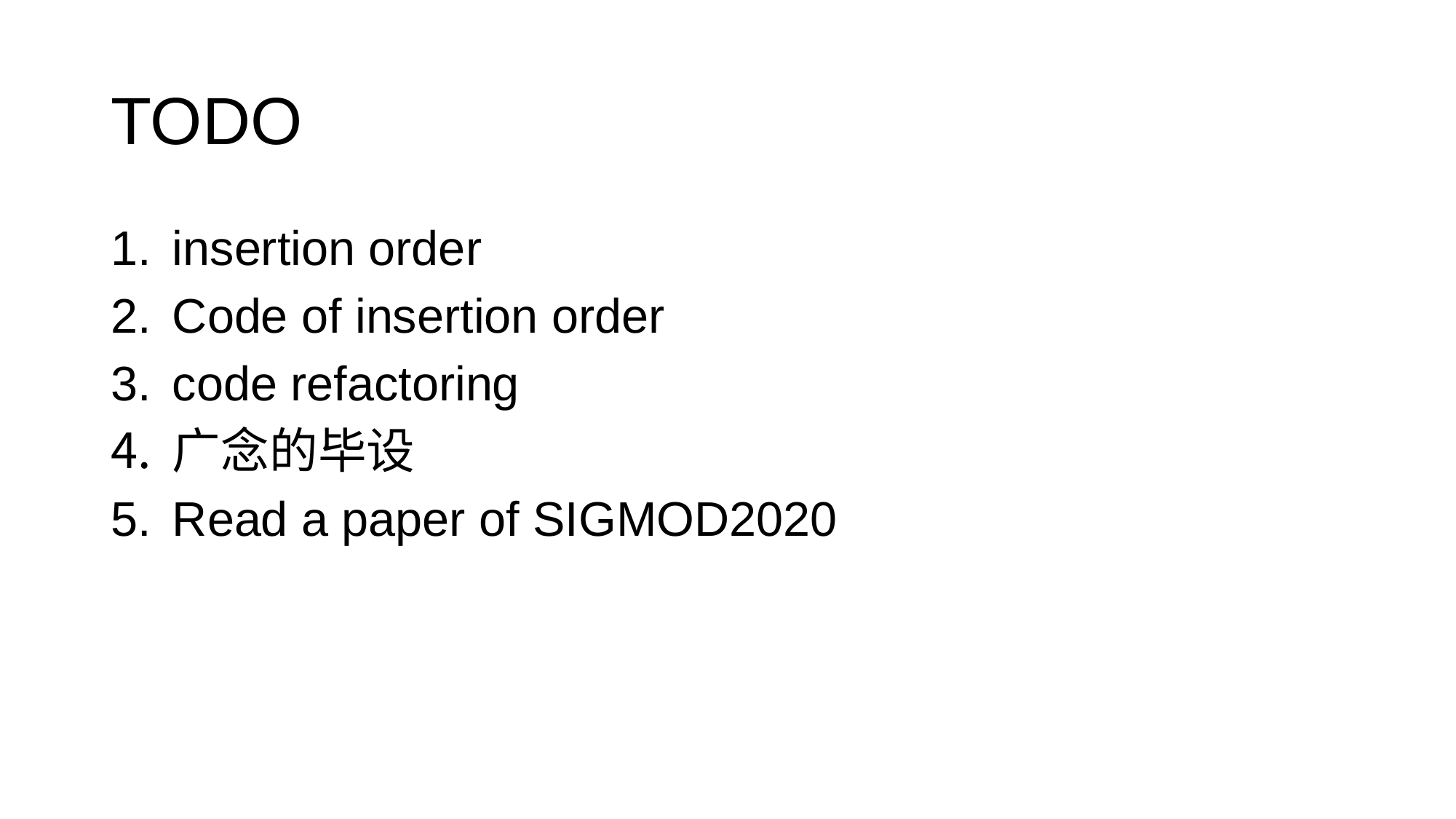

# TODO
insertion order
Code of insertion order
code refactoring
广念的毕设
Read a paper of SIGMOD2020